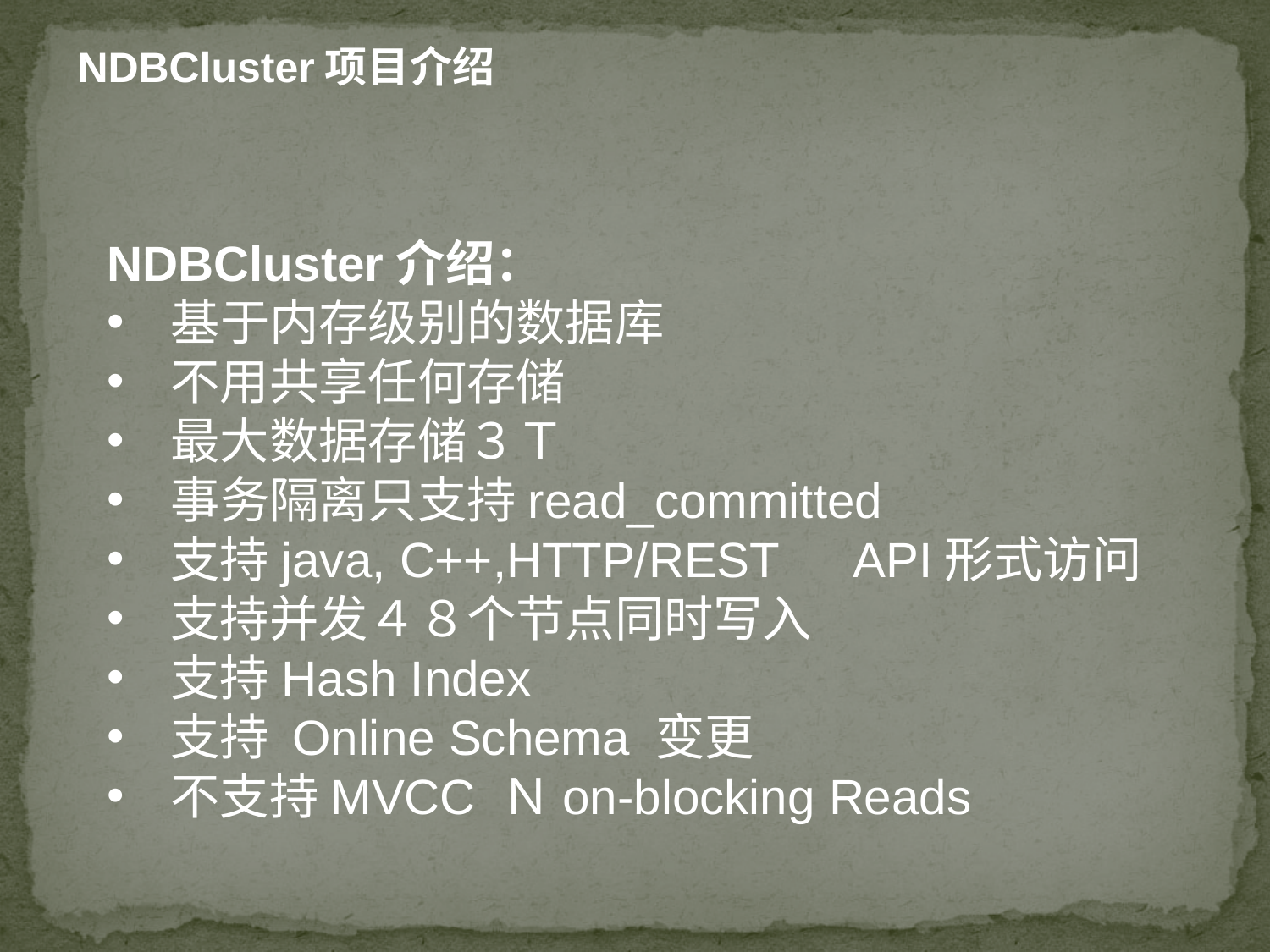

NDBCluster项目介绍
NDBCluster介绍：
基于内存级别的数据库
不用共享任何存储
最大数据存储３Ｔ
事务隔离只支持read_committed
支持java, C++,HTTP/REST　API形式访问
支持并发４８个节点同时写入
支持Hash Index
支持 Online Schema 变更
不支持MVCC Ｎon-blocking Reads